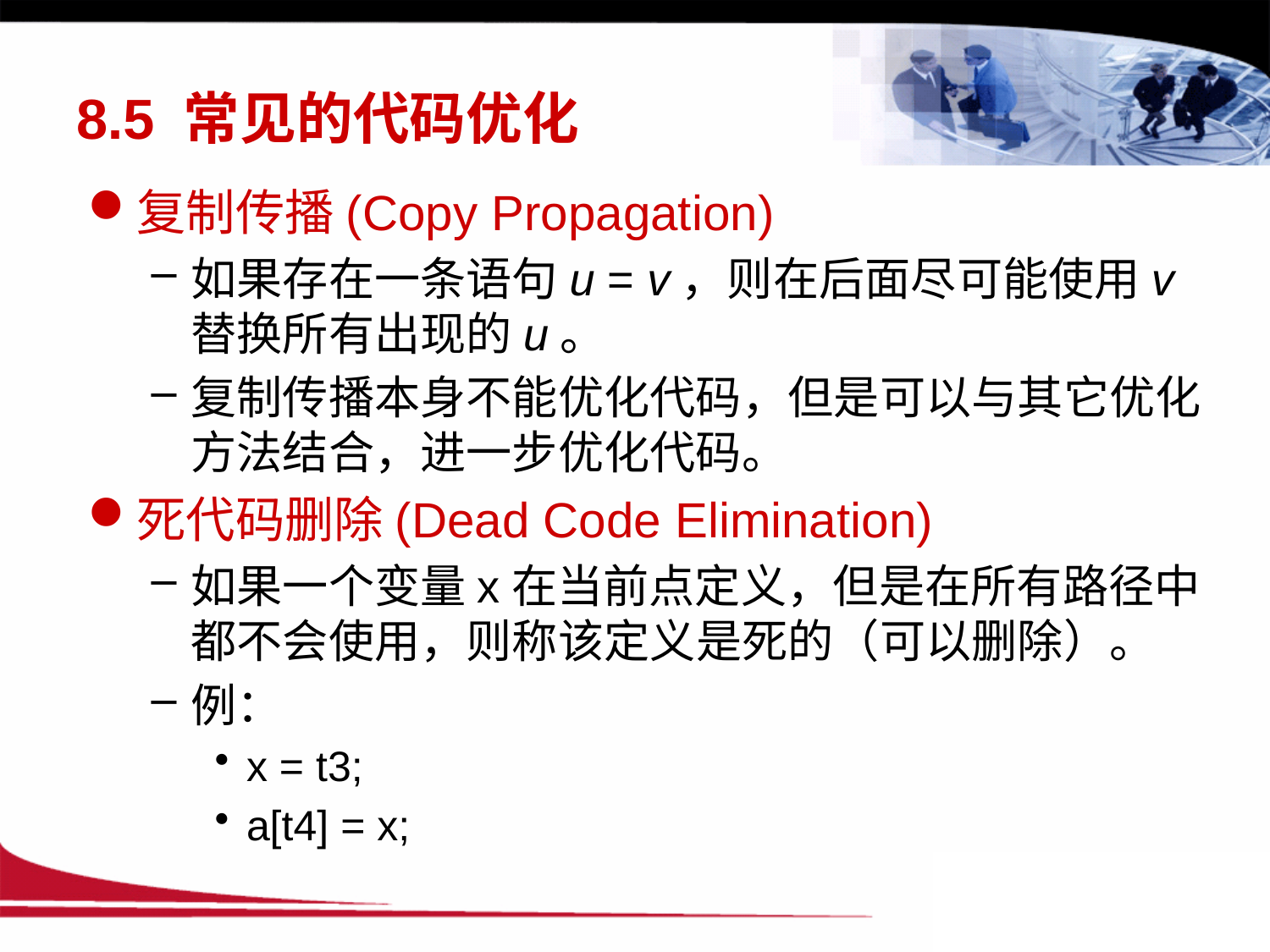

# 8.5 常见的代码优化
复制传播(Copy Propagation)
如果存在一条语句u = v，则在后面尽可能使用v替换所有出现的u。
复制传播本身不能优化代码，但是可以与其它优化方法结合，进一步优化代码。
死代码删除(Dead Code Elimination)
如果一个变量x在当前点定义，但是在所有路径中都不会使用，则称该定义是死的（可以删除）。
例：
x = t3;
a[t4] = x;